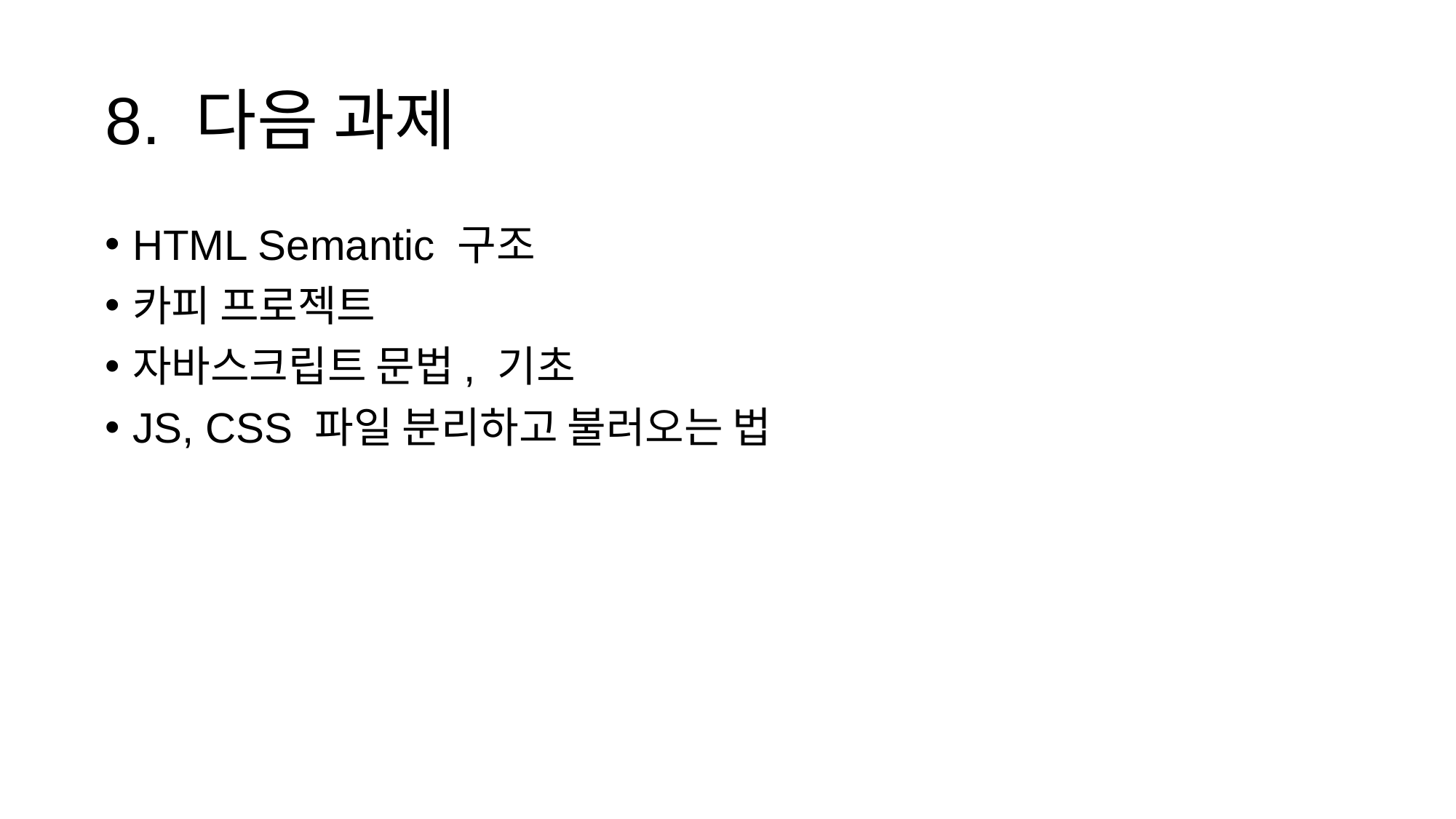

# 8. 다음 과제
HTML Semantic 구조
카피 프로젝트
자바스크립트 문법, 기초
JS, CSS 파일 분리하고 불러오는 법